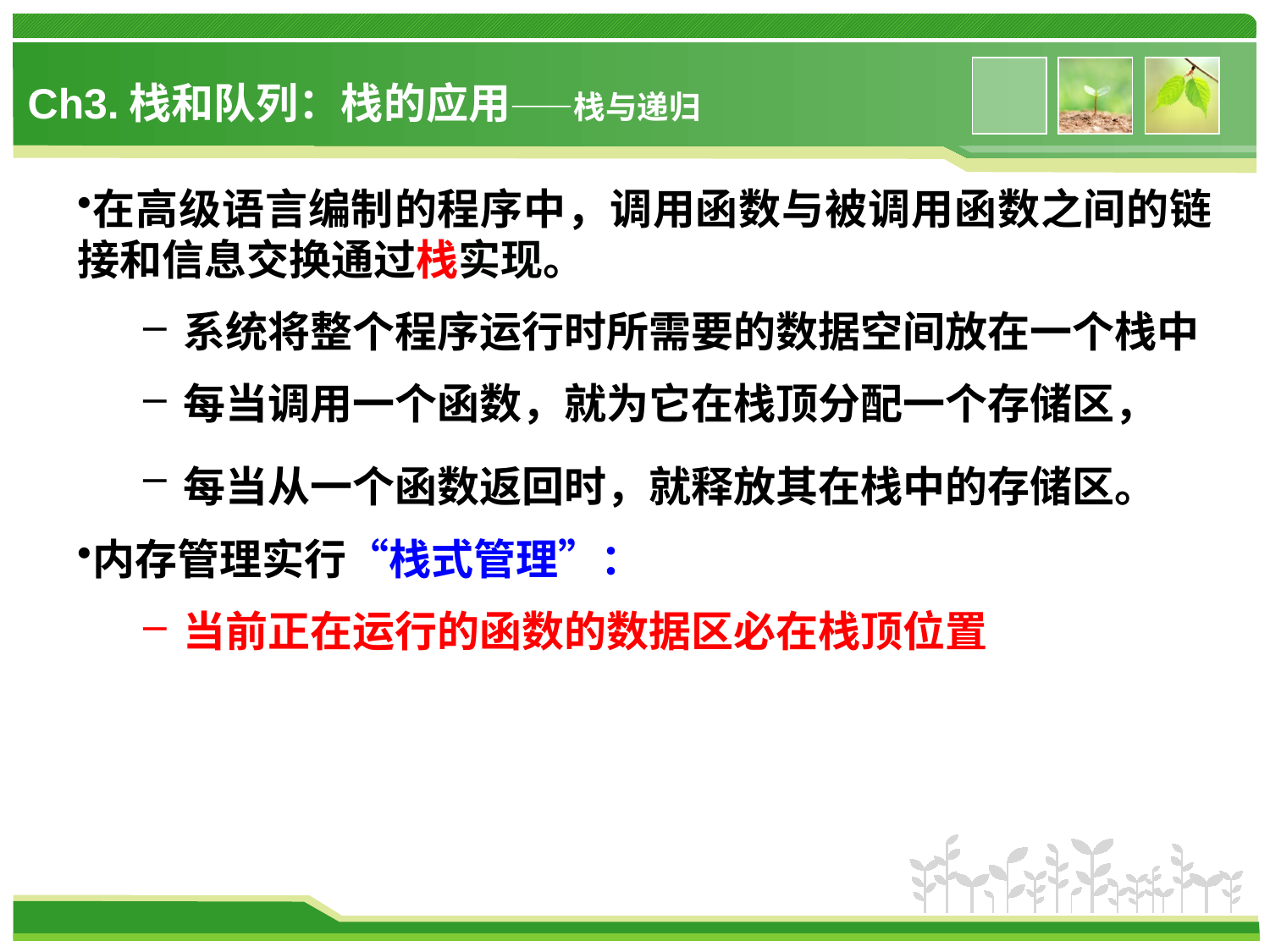

# Ch3.栈和队列：栈的应用——栈与递归
在高级语言编制的程序中，调用函数与被调用函数之间的链接和信息交换通过栈实现。
系统将整个程序运行时所需要的数据空间放在一个栈中
每当调用一个函数，就为它在栈顶分配一个存储区，
每当从一个函数返回时，就释放其在栈中的存储区。
内存管理实行“栈式管理”：
当前正在运行的函数的数据区必在栈顶位置
45